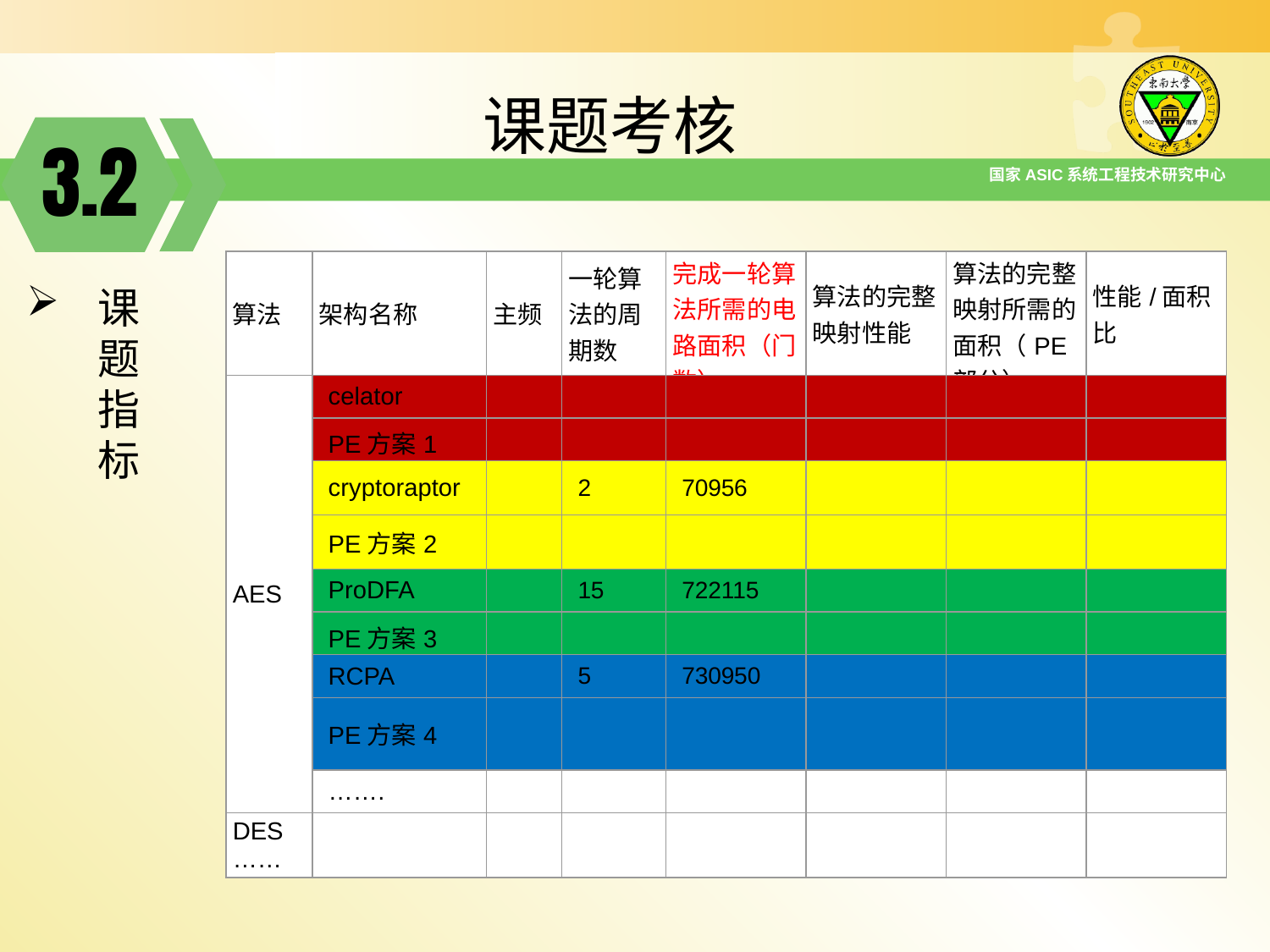

课题考核
3.2

国家ASIC系统工程技术研究中心
| 算法 | 架构名称 | 主频 | 一轮算法的周期数 | 完成一轮算法所需的电路面积（门数） | 算法的完整映射性能 | 算法的完整映射所需的面积（PE部分） | 性能/面积比 |
| --- | --- | --- | --- | --- | --- | --- | --- |
| AES | celator |  |  |  |  |  |  |
|  | PE方案1 |  |  |  |  |  |  |
|  | cryptoraptor |  | 2 | 70956 |  |  |  |
|  | PE方案2 |  |  |  |  |  |  |
|  | ProDFA |  | 15 | 722115 |  |  |  |
|  | PE方案3 |  |  |  |  |  |  |
|  | RCPA |  | 5 | 730950 |  |  |  |
|  | PE方案4 |  |  |  |  |  |  |
|  | ……. |  |  |  |  |  |  |
| DES …… |  |  |  |  |  |  |  |
课题指标